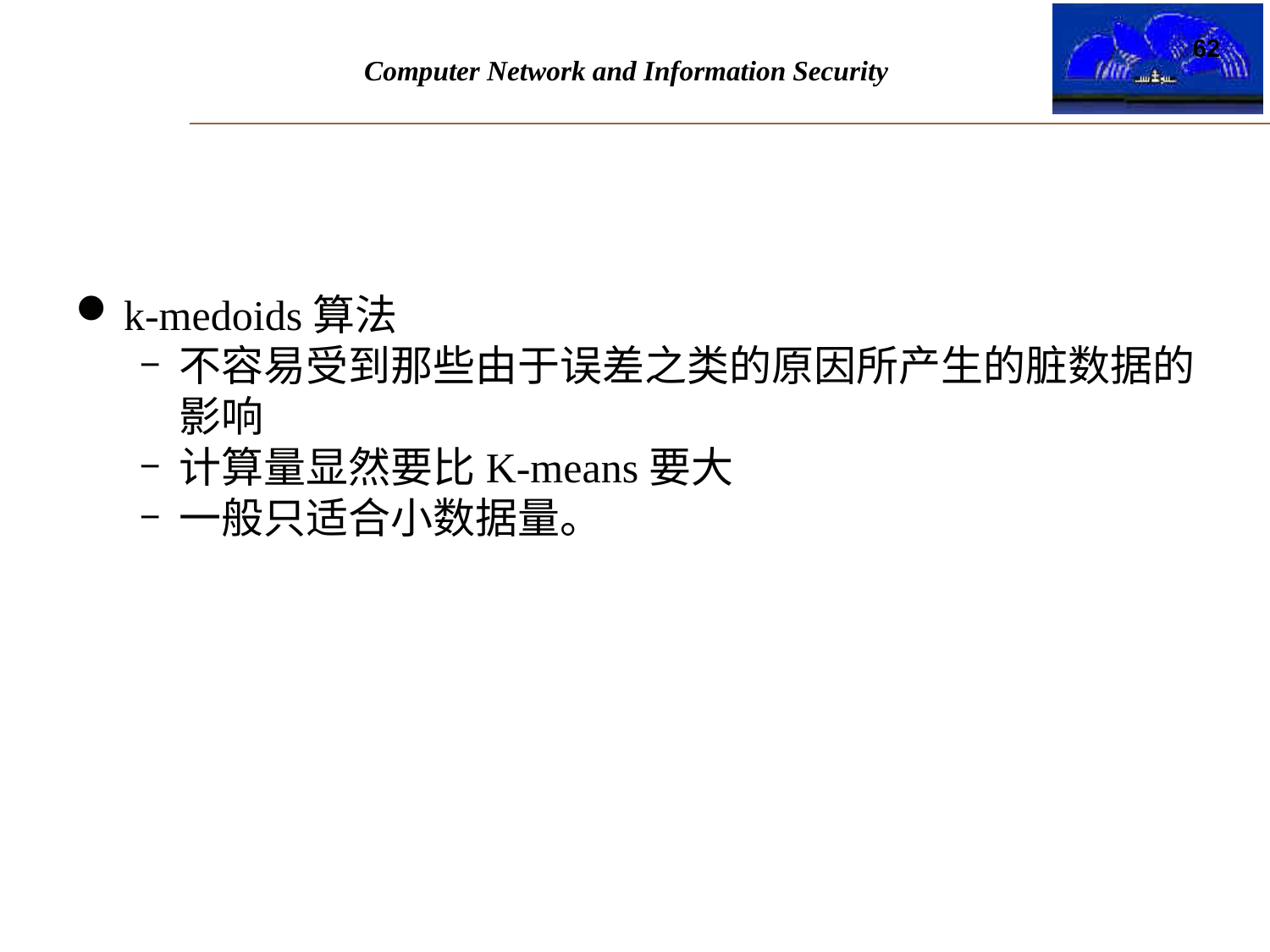

62
k-medoids算法
不容易受到那些由于误差之类的原因所产生的脏数据的影响
计算量显然要比K-means要大
一般只适合小数据量。